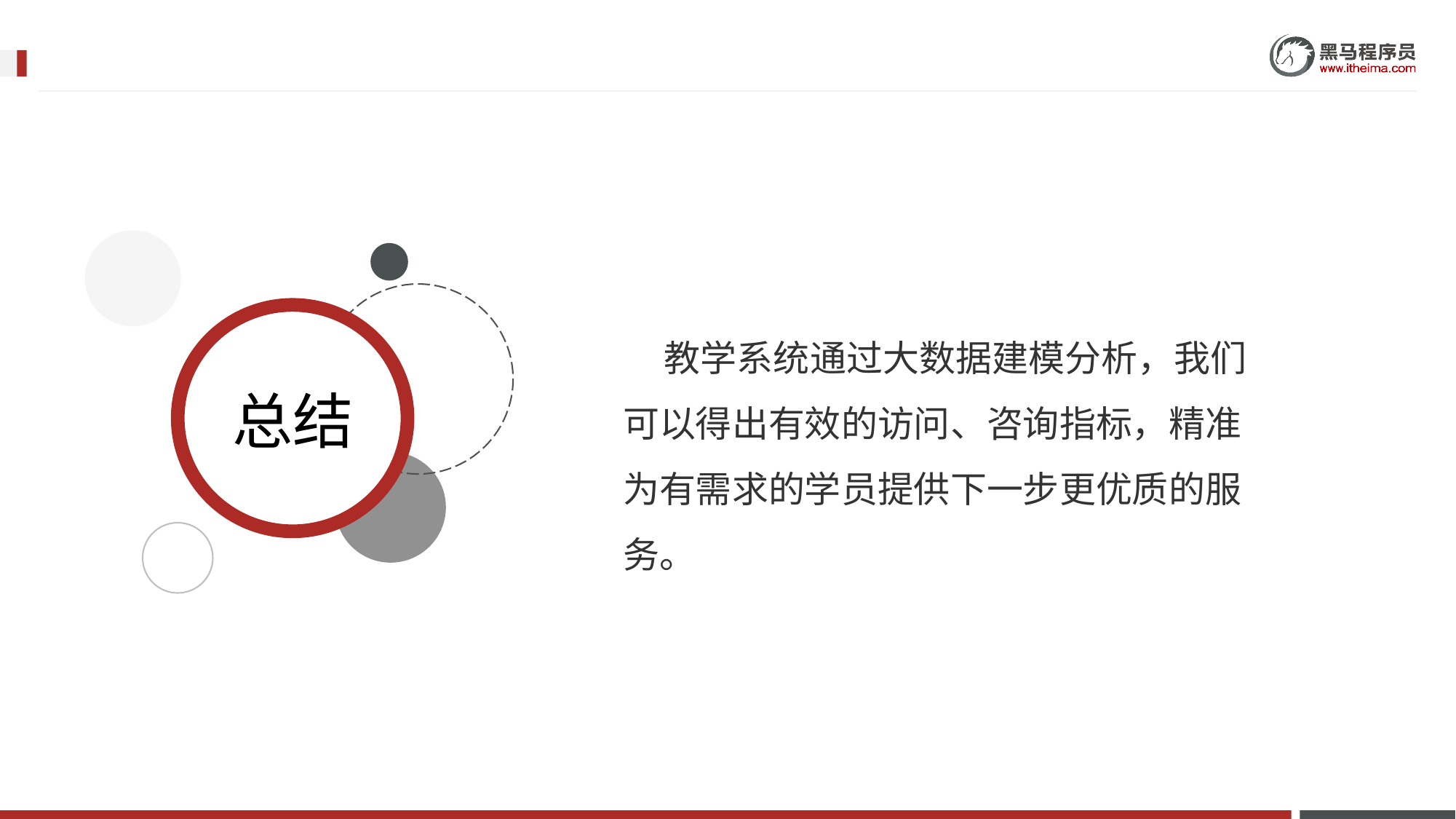

教学系统通过大数据建模分析，我们可以得出有效的访问、咨询指标，精准为有需求的学员提供下一步更优质的服务。